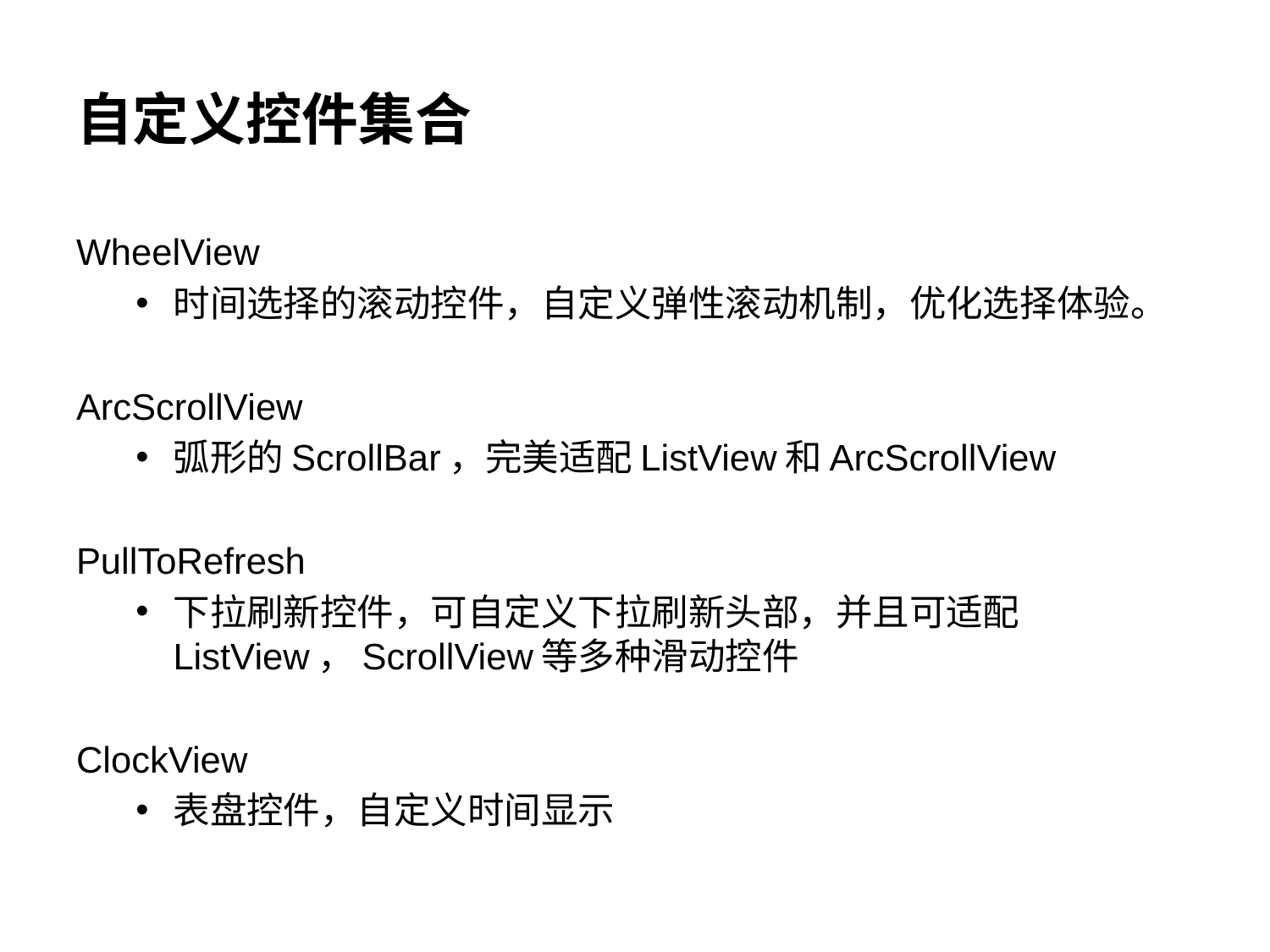

# 自定义控件集合
WheelView
时间选择的滚动控件，自定义弹性滚动机制，优化选择体验。

ArcScrollView
弧形的ScrollBar，完美适配ListView和ArcScrollView

PullToRefresh
下拉刷新控件，可自定义下拉刷新头部，并且可适配ListView，ScrollView等多种滑动控件

ClockView
表盘控件，自定义时间显示